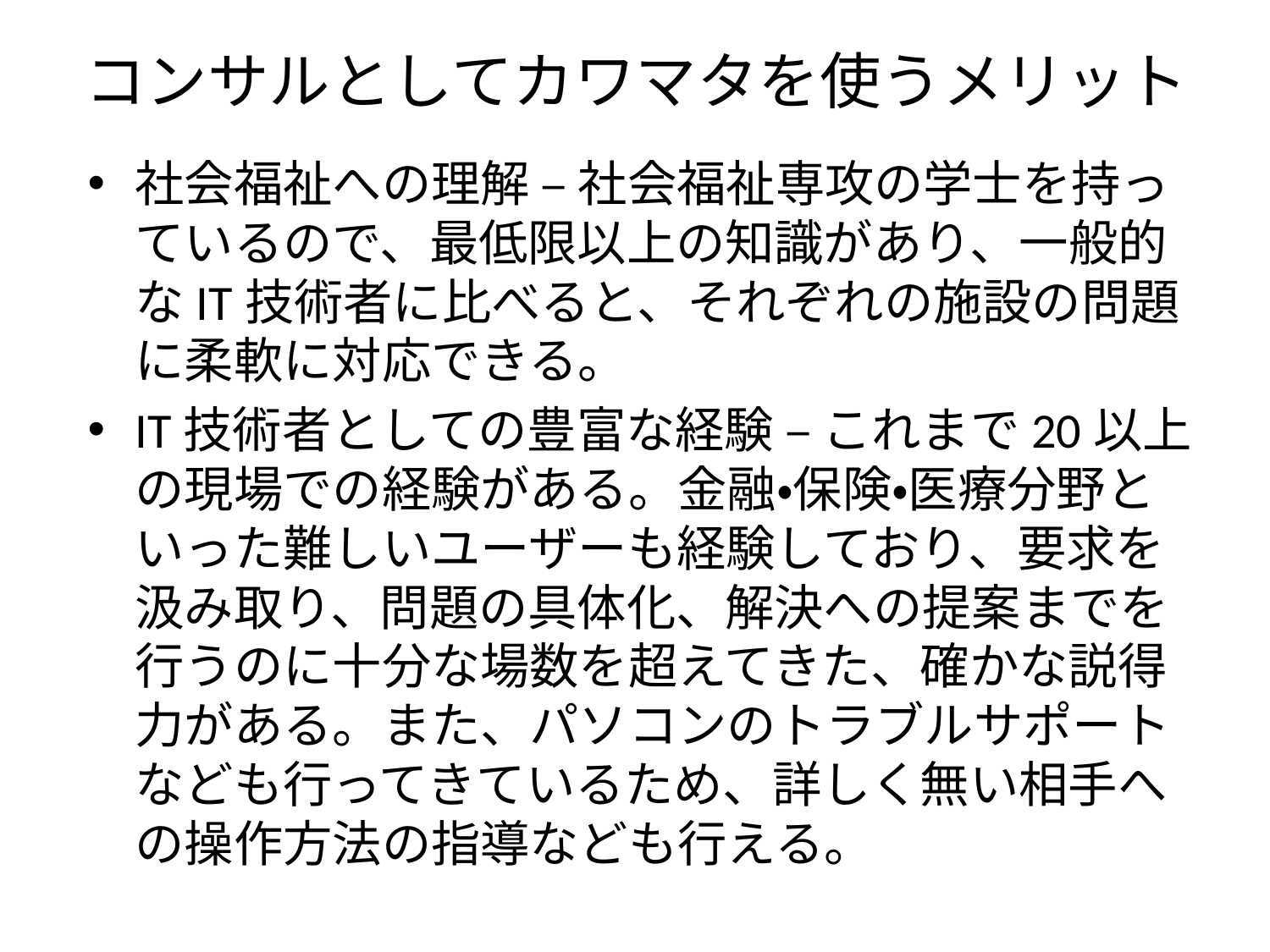

# コンサルとしてカワマタを使うメリット
社会福祉への理解 – 社会福祉専攻の学士を持っているので、最低限以上の知識があり、一般的なIT技術者に比べると、それぞれの施設の問題に柔軟に対応できる。
IT技術者としての豊富な経験 – これまで20以上の現場での経験がある。金融・保険・医療分野といった難しいユーザーも経験しており、要求を汲み取り、問題の具体化、解決への提案までを行うのに十分な場数を超えてきた、確かな説得力がある。また、パソコンのトラブルサポートなども行ってきているため、詳しく無い相手への操作方法の指導なども行える。